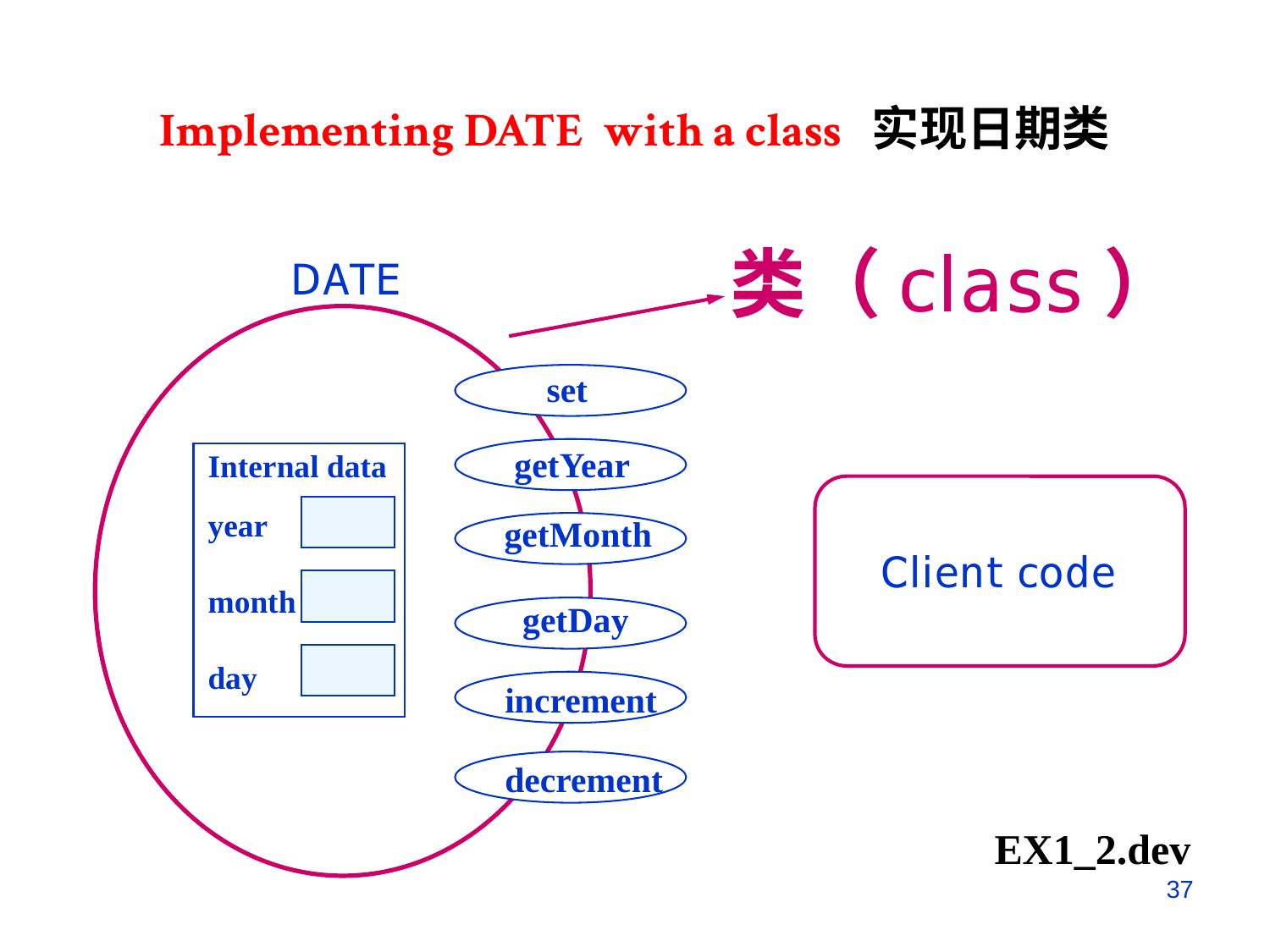

Implementing DATE  with a class  实现日期类
类（class）

DATE

set

getYear

Internal data

year

month

day

Client code

getMonth

getDay

increment

decrement

EX1_2.dev
37